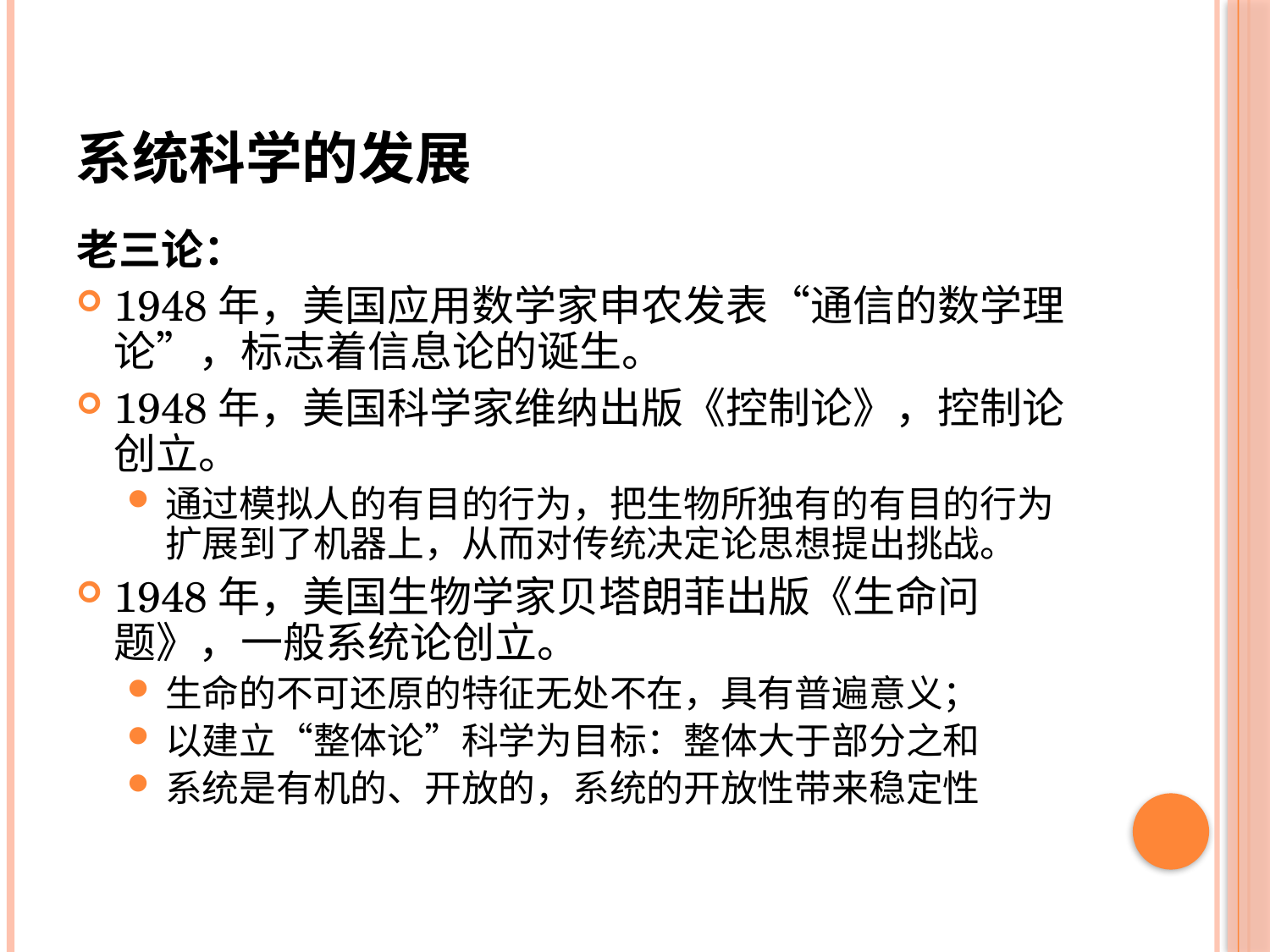

# 系统科学的发展
老三论：
1948年，美国应用数学家申农发表“通信的数学理论”，标志着信息论的诞生。
1948年，美国科学家维纳出版《控制论》，控制论创立。
通过模拟人的有目的行为，把生物所独有的有目的行为扩展到了机器上，从而对传统决定论思想提出挑战。
1948年，美国生物学家贝塔朗菲出版《生命问题》，一般系统论创立。
生命的不可还原的特征无处不在，具有普遍意义；
以建立“整体论”科学为目标：整体大于部分之和
系统是有机的、开放的，系统的开放性带来稳定性